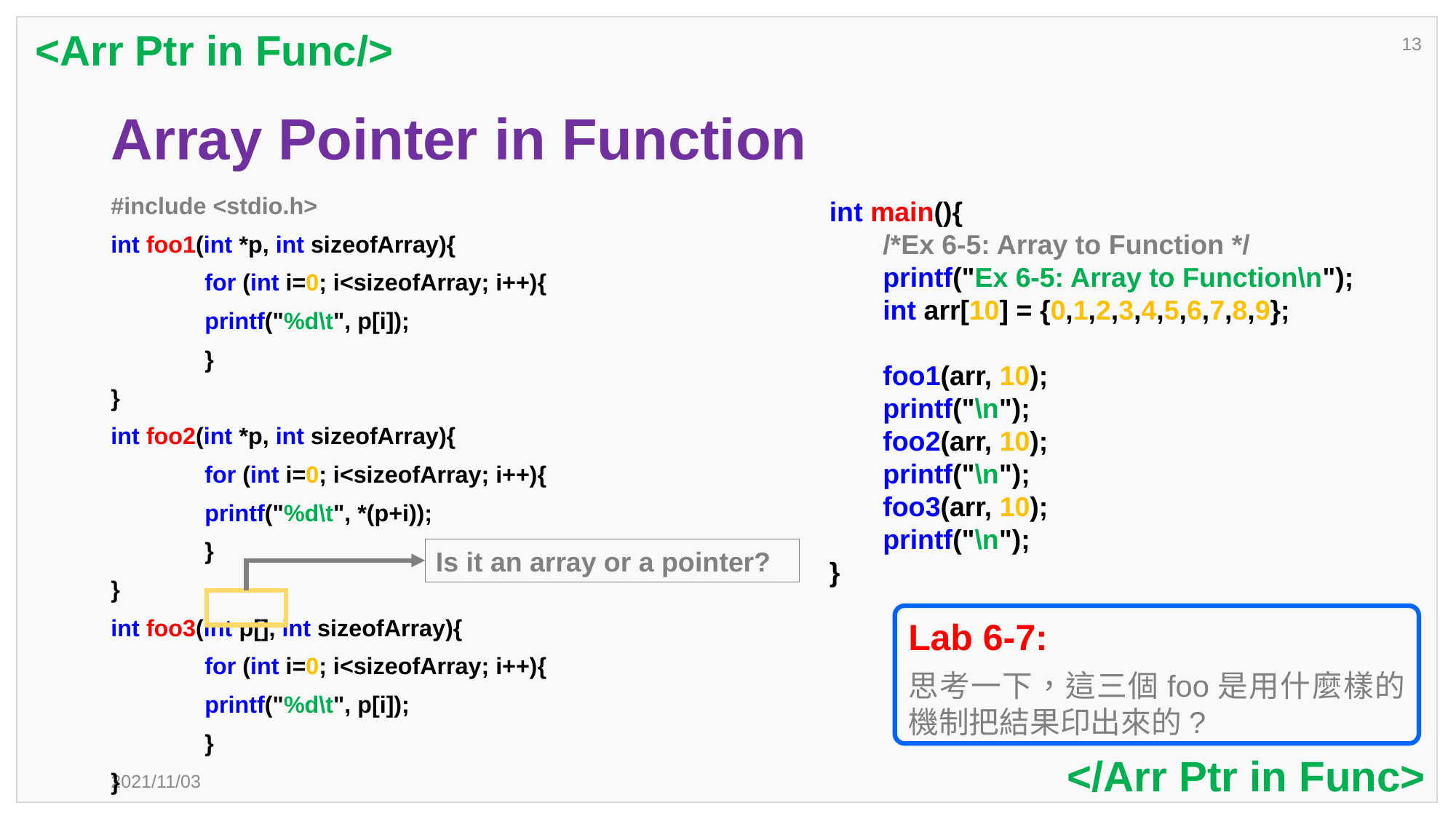

<Arr Ptr in Func/>
13
# Array Pointer in Function
#include <stdio.h>
int foo1(int *p, int sizeofArray){
	for (int i=0; i<sizeofArray; i++){
		printf("%d\t", p[i]);
	}
}
int foo2(int *p, int sizeofArray){
	for (int i=0; i<sizeofArray; i++){
		printf("%d\t", *(p+i));
	}
}
int foo3(int p[], int sizeofArray){
	for (int i=0; i<sizeofArray; i++){
		printf("%d\t", p[i]);
	}
}

int main(){
	/*Ex 6-5: Array to Function */
	printf("Ex 6-5: Array to Function\n");
	int arr[10] = {0,1,2,3,4,5,6,7,8,9};

	foo1(arr, 10);
	printf("\n");
	foo2(arr, 10);
	printf("\n");
	foo3(arr, 10);
	printf("\n");
}
Is it an array or a pointer?

Lab 6-7:
思考一下，這三個foo是用什麼樣的機制把結果印出來的?
</Arr Ptr in Func>
2021/11/03